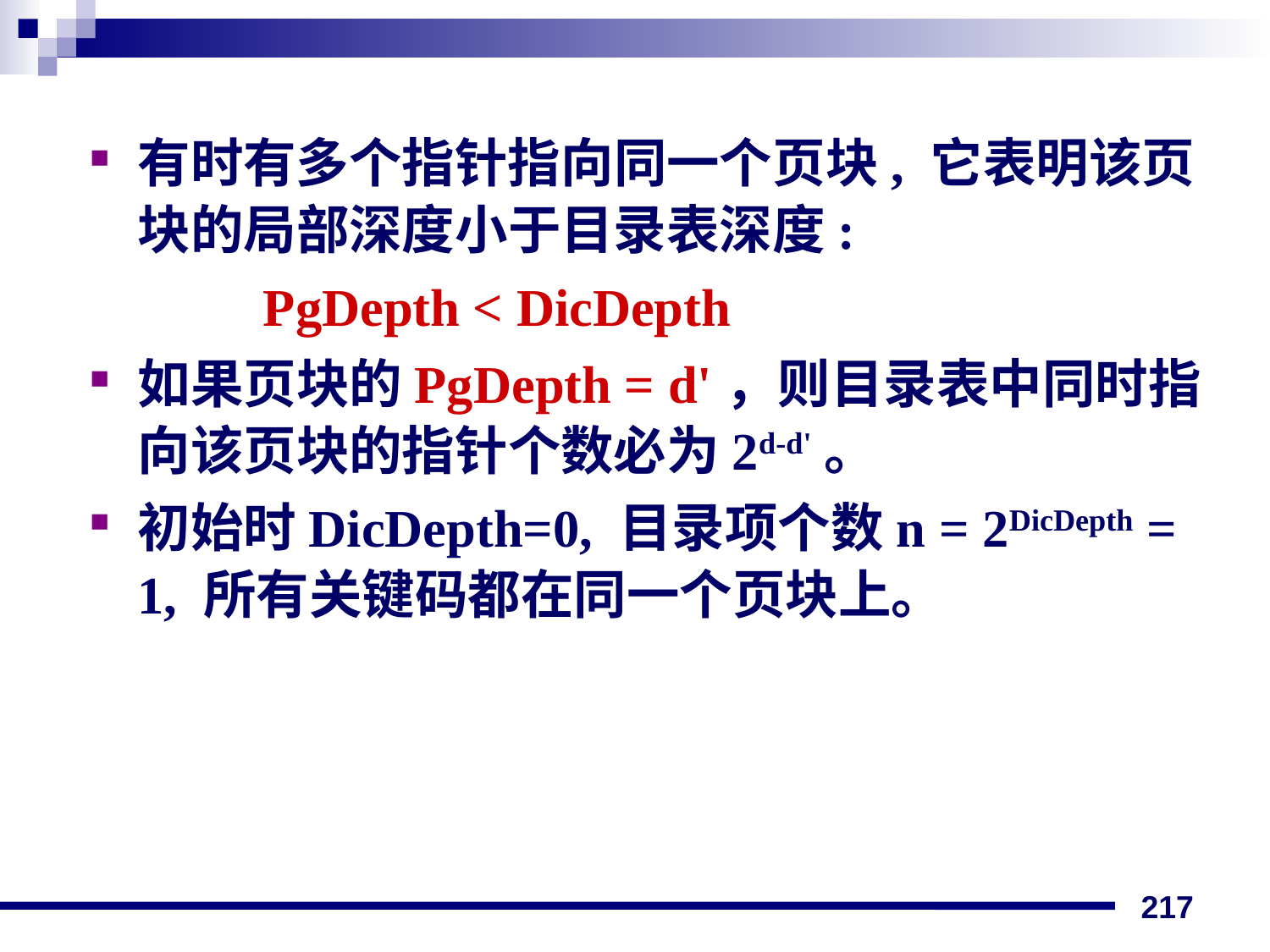

有时有多个指针指向同一个页块, 它表明该页块的局部深度小于目录表深度:
             PgDepth < DicDepth
如果页块的PgDepth = d'，则目录表中同时指向该页块的指针个数必为2d-d'。
初始时DicDepth=0, 目录项个数n = 2DicDepth = 1, 所有关键码都在同一个页块上。
217